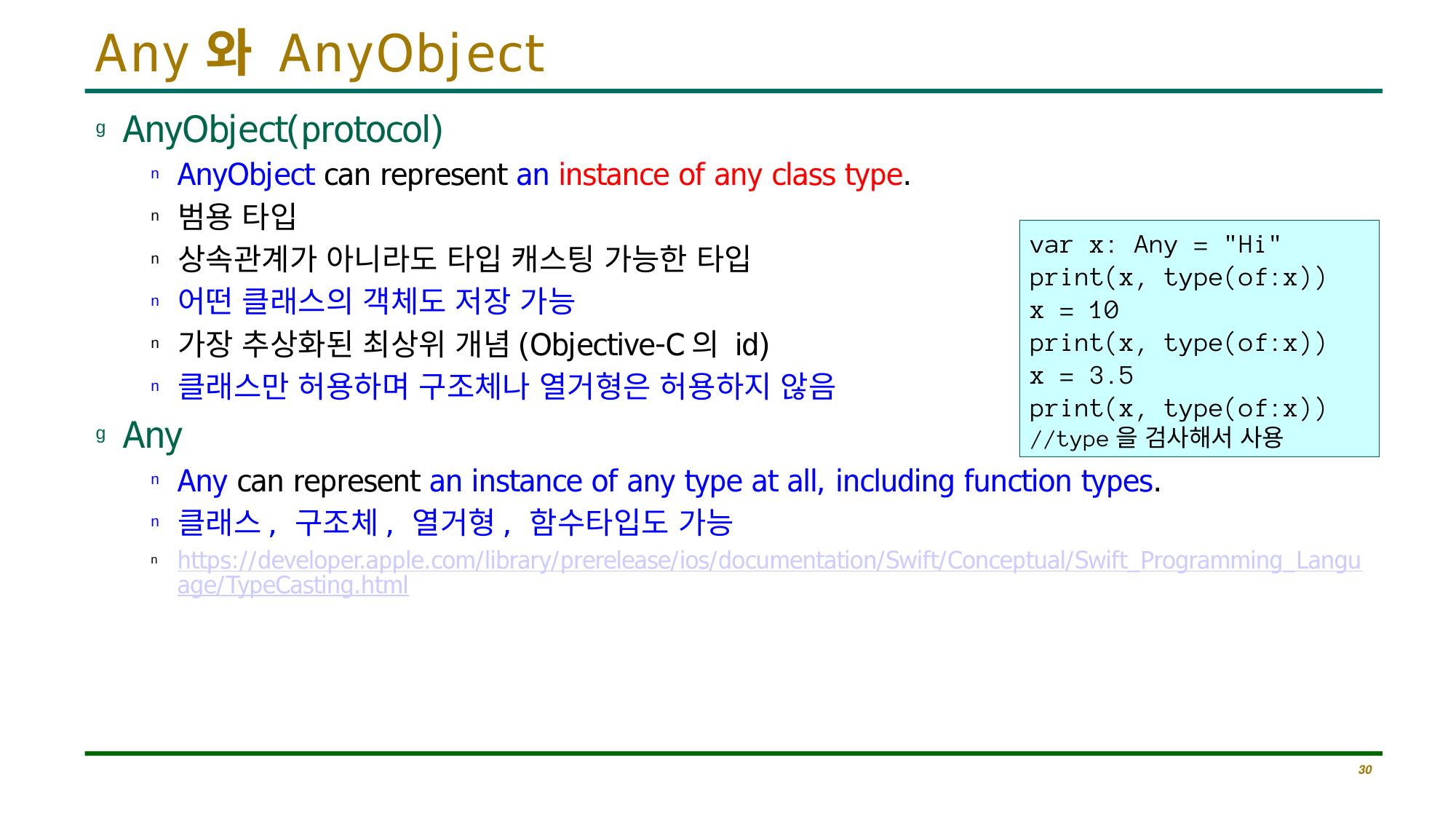

# Any와 AnyObject
AnyObject(protocol)
AnyObject can represent an instance of any class type.
범용 타입
상속관계가 아니라도 타입 캐스팅 가능한 타입
어떤 클래스의 객체도 저장 가능
가장 추상화된 최상위 개념(Objective-C의 id)
클래스만 허용하며 구조체나 열거형은 허용하지 않음
Any
Any can represent an instance of any type at all, including function types.
클래스, 구조체, 열거형, 함수타입도 가능
https://developer.apple.com/library/prerelease/ios/documentation/Swift/Conceptual/Swift_Programming_Language/TypeCasting.html

var x: Any = "Hi"
print(x, type(of:x))
x = 10
print(x, type(of:x))
x = 3.5
print(x, type(of:x))
//type을 검사해서 사용